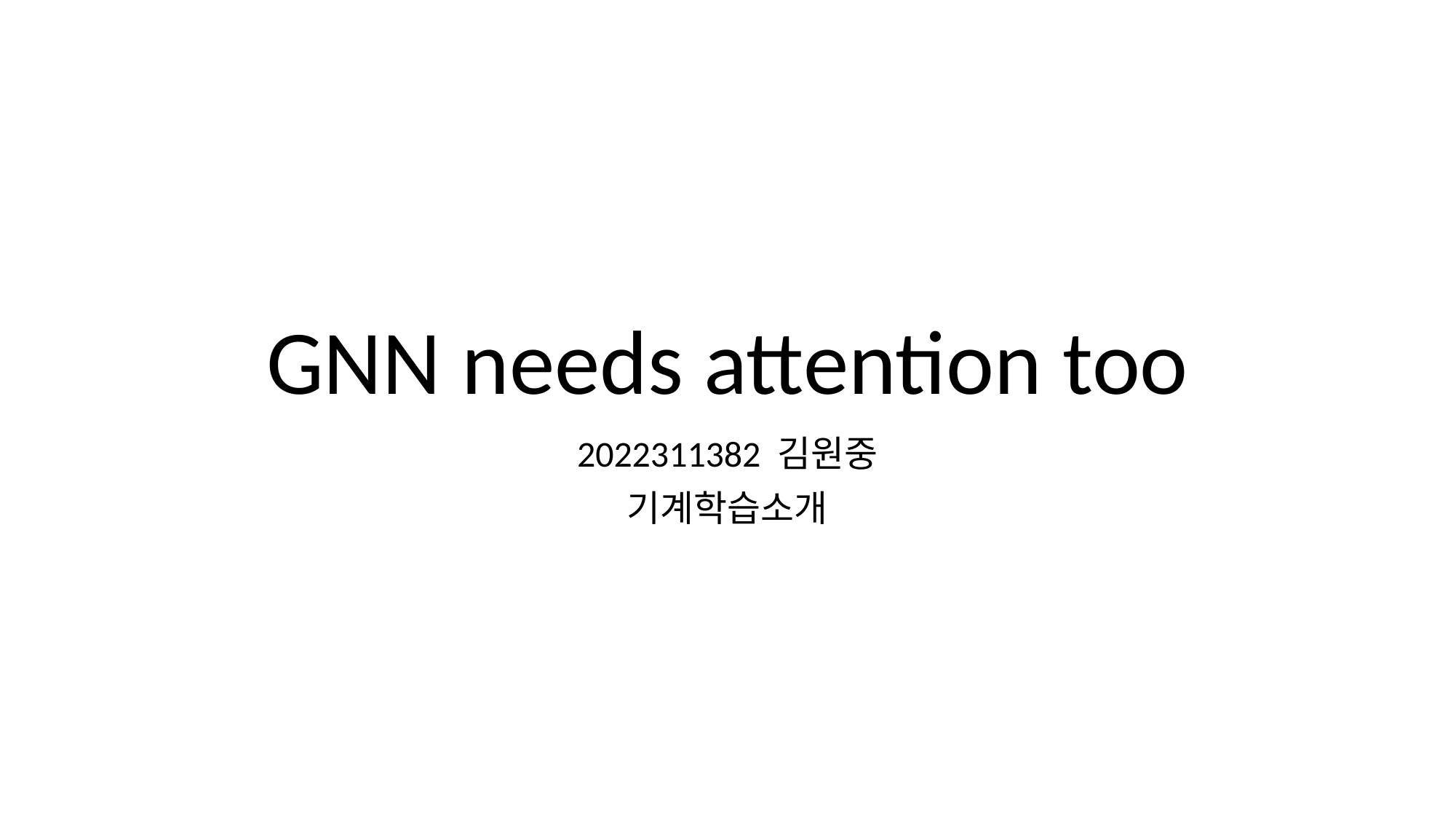

# GNN needs attention too
2022311382 김원중
기계학습소개